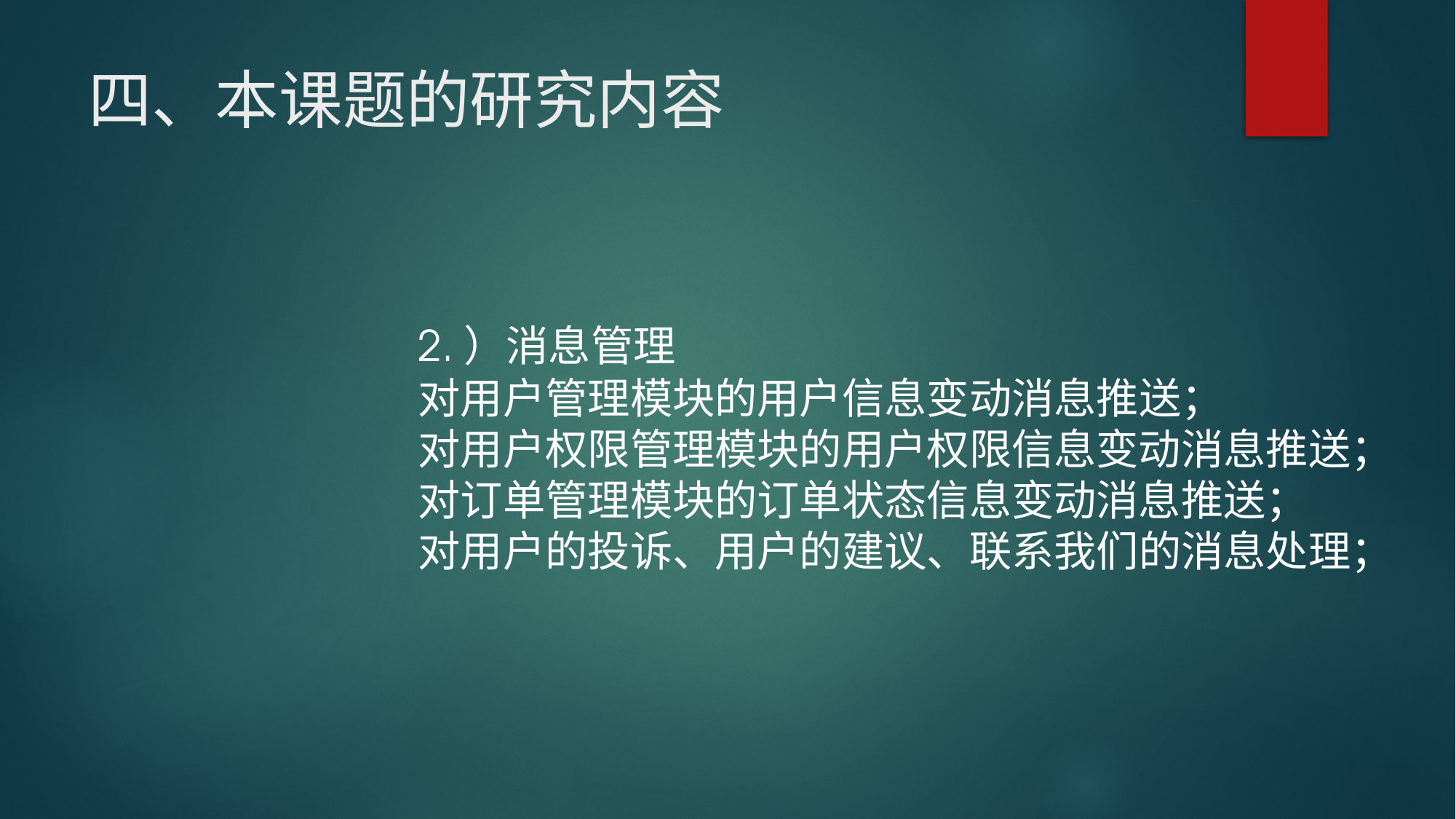

# 四、本课题的研究内容
		2.）消息管理
		对用户管理模块的用户信息变动消息推送；
		对用户权限管理模块的用户权限信息变动消息推送；
		对订单管理模块的订单状态信息变动消息推送；
		对用户的投诉、用户的建议、联系我们的消息处理；